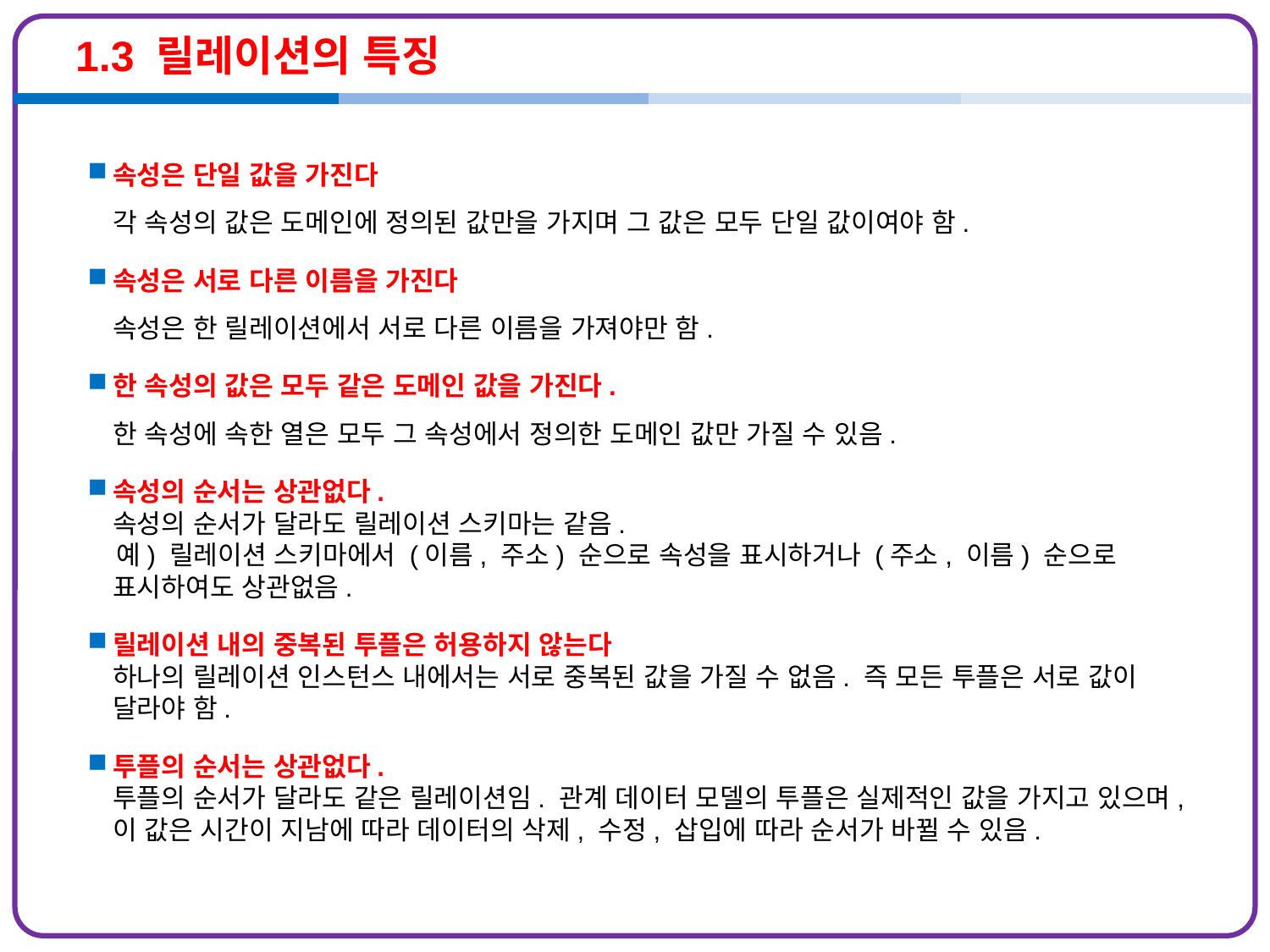

# 1.3 릴레이션의 특징
속성은 단일 값을 가진다
	각 속성의 값은 도메인에 정의된 값만을 가지며 그 값은 모두 단일 값이여야 함.
속성은 서로 다른 이름을 가진다
	속성은 한 릴레이션에서 서로 다른 이름을 가져야만 함.
한 속성의 값은 모두 같은 도메인 값을 가진다.
	한 속성에 속한 열은 모두 그 속성에서 정의한 도메인 값만 가질 수 있음.
속성의 순서는 상관없다.
	속성의 순서가 달라도 릴레이션 스키마는 같음.
   예) 릴레이션 스키마에서 (이름, 주소) 순으로 속성을 표시하거나 (주소, 이름) 순으로 표시하여도 상관없음.
릴레이션 내의 중복된 투플은 허용하지 않는다
	하나의 릴레이션 인스턴스 내에서는 서로 중복된 값을 가질 수 없음. 즉 모든 투플은 서로 값이 달라야 함.
투플의 순서는 상관없다.
	투플의 순서가 달라도 같은 릴레이션임. 관계 데이터 모델의 투플은 실제적인 값을 가지고 있으며, 이 값은 시간이 지남에 따라 데이터의 삭제, 수정, 삽입에 따라 순서가 바뀔 수 있음.